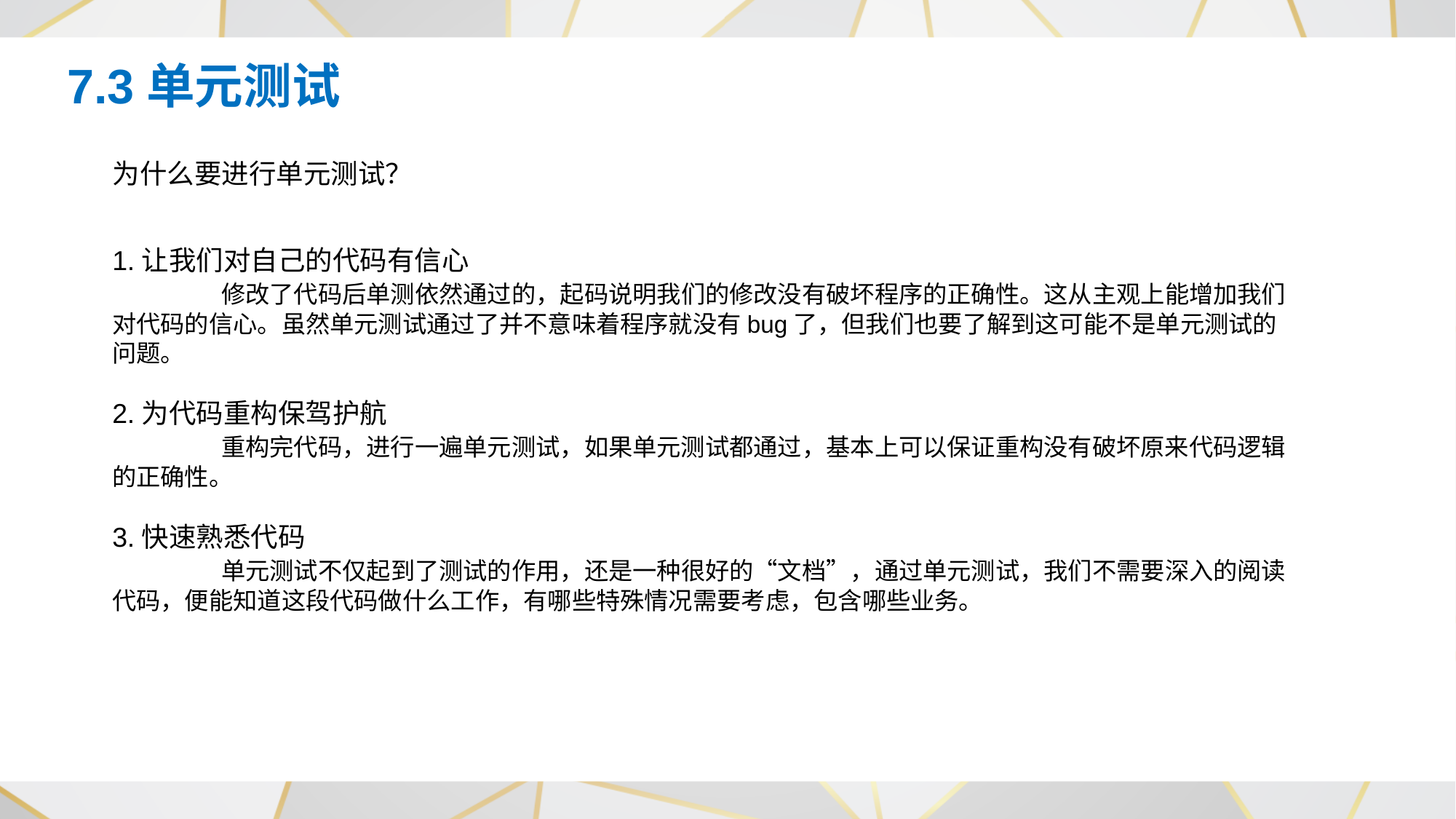

7.3单元测试
为什么要进行单元测试？
1.让我们对自己的代码有信心
	修改了代码后单测依然通过的，起码说明我们的修改没有破坏程序的正确性。这从主观上能增加我们对代码的信心。虽然单元测试通过了并不意味着程序就没有bug了，但我们也要了解到这可能不是单元测试的问题。

2.为代码重构保驾护航
	重构完代码，进行一遍单元测试，如果单元测试都通过，基本上可以保证重构没有破坏原来代码逻辑的正确性。

3.快速熟悉代码
	单元测试不仅起到了测试的作用，还是一种很好的“文档”，通过单元测试，我们不需要深入的阅读代码，便能知道这段代码做什么工作，有哪些特殊情况需要考虑，包含哪些业务。